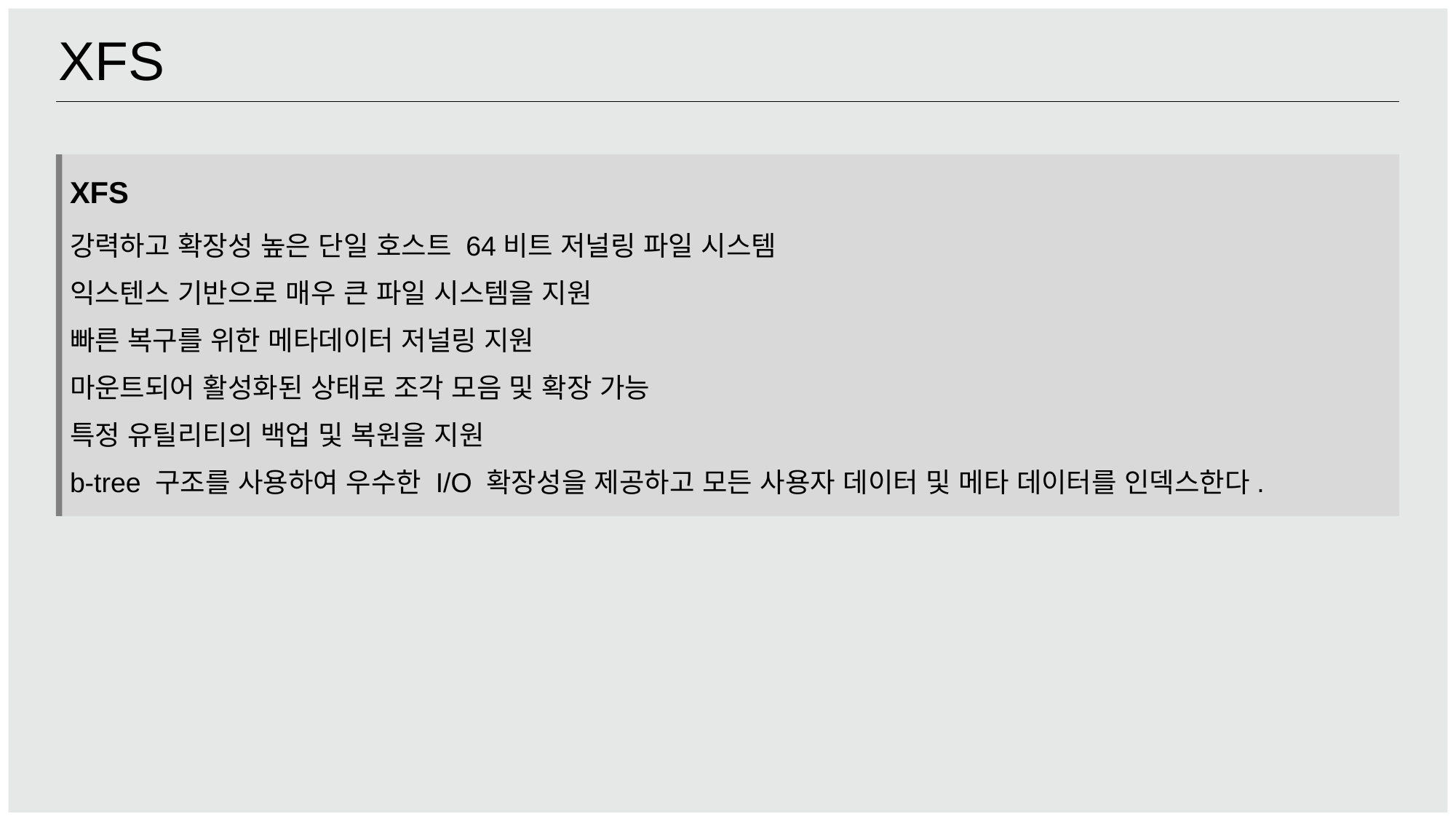

XFS

XFS

강력하고 확장성 높은 단일 호스트 64비트 저널링 파일 시스템

익스텐스 기반으로 매우 큰 파일 시스템을 지원

빠른 복구를 위한 메타데이터 저널링 지원

마운트되어 활성화된 상태로 조각 모음 및 확장 가능

특정 유틸리티의 백업 및 복원을 지원

b-tree 구조를 사용하여 우수한 I/O 확장성을 제공하고 모든 사용자 데이터 및 메타 데이터를 인덱스한다.